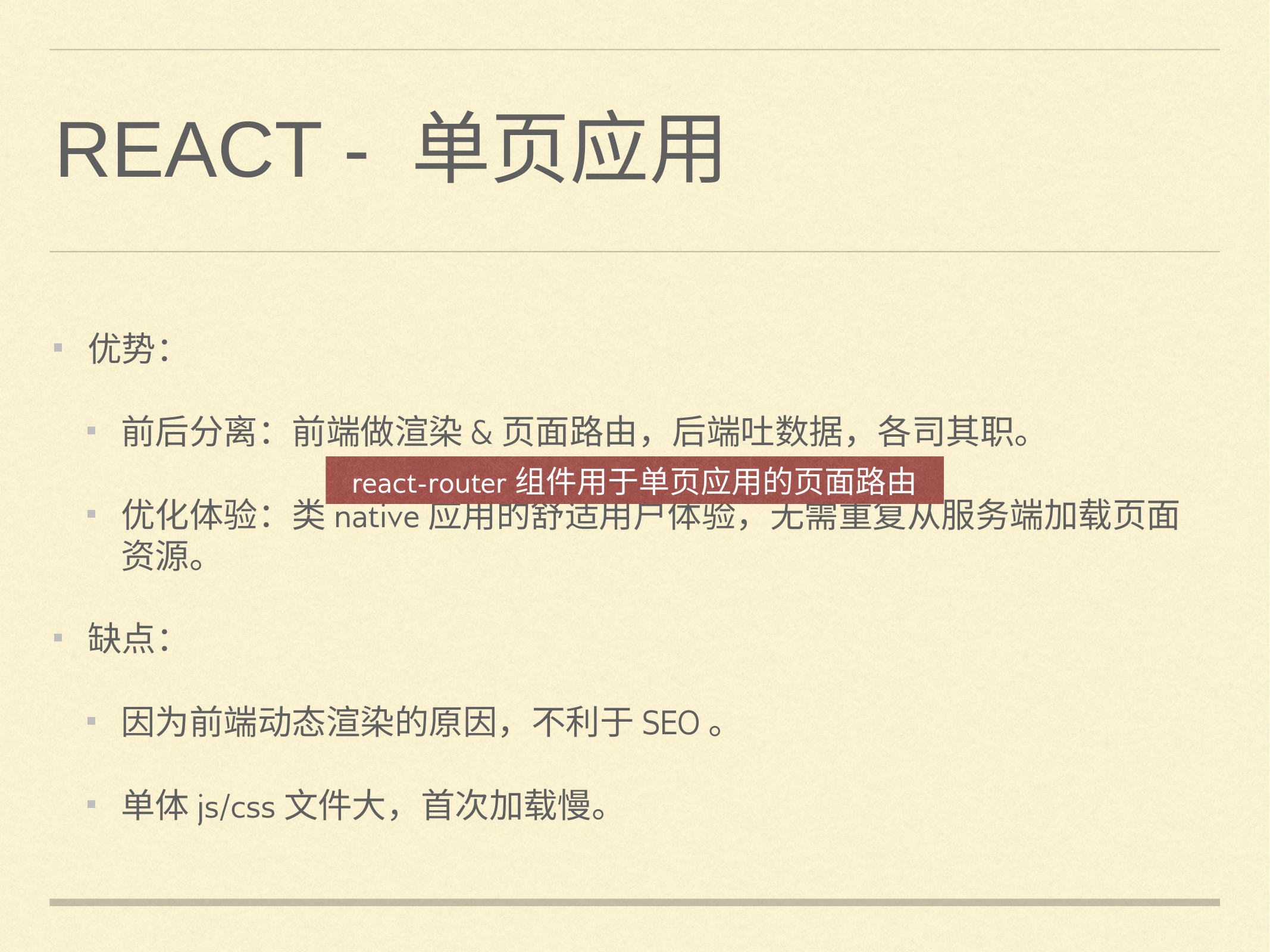

# REACT - 单页应用
优势：
前后分离：前端做渲染&页面路由，后端吐数据，各司其职。
优化体验：类native应用的舒适用户体验，无需重复从服务端加载页面资源。
缺点：
因为前端动态渲染的原因，不利于SEO。
单体js/css文件大，首次加载慢。
react-router组件用于单页应用的页面路由